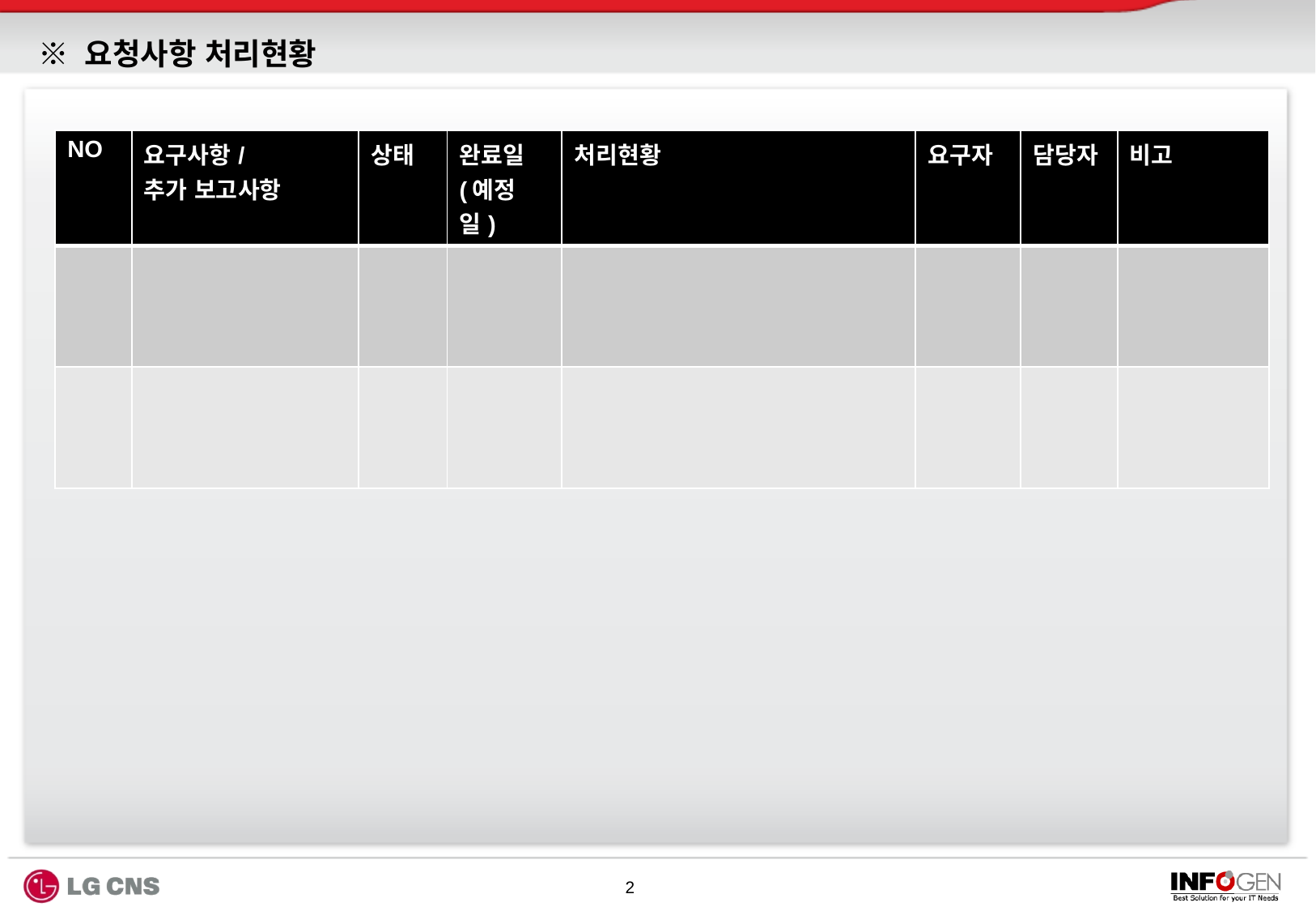

# ※ 요청사항 처리현황
| NO | 요구사항/ 추가 보고사항 | 상태 | 완료일(예정일) | 처리현황 | 요구자 | 담당자 | 비고 |
| --- | --- | --- | --- | --- | --- | --- | --- |
|  |  |  |  |  |  |  |  |
|  |  |  |  |  |  |  |  |